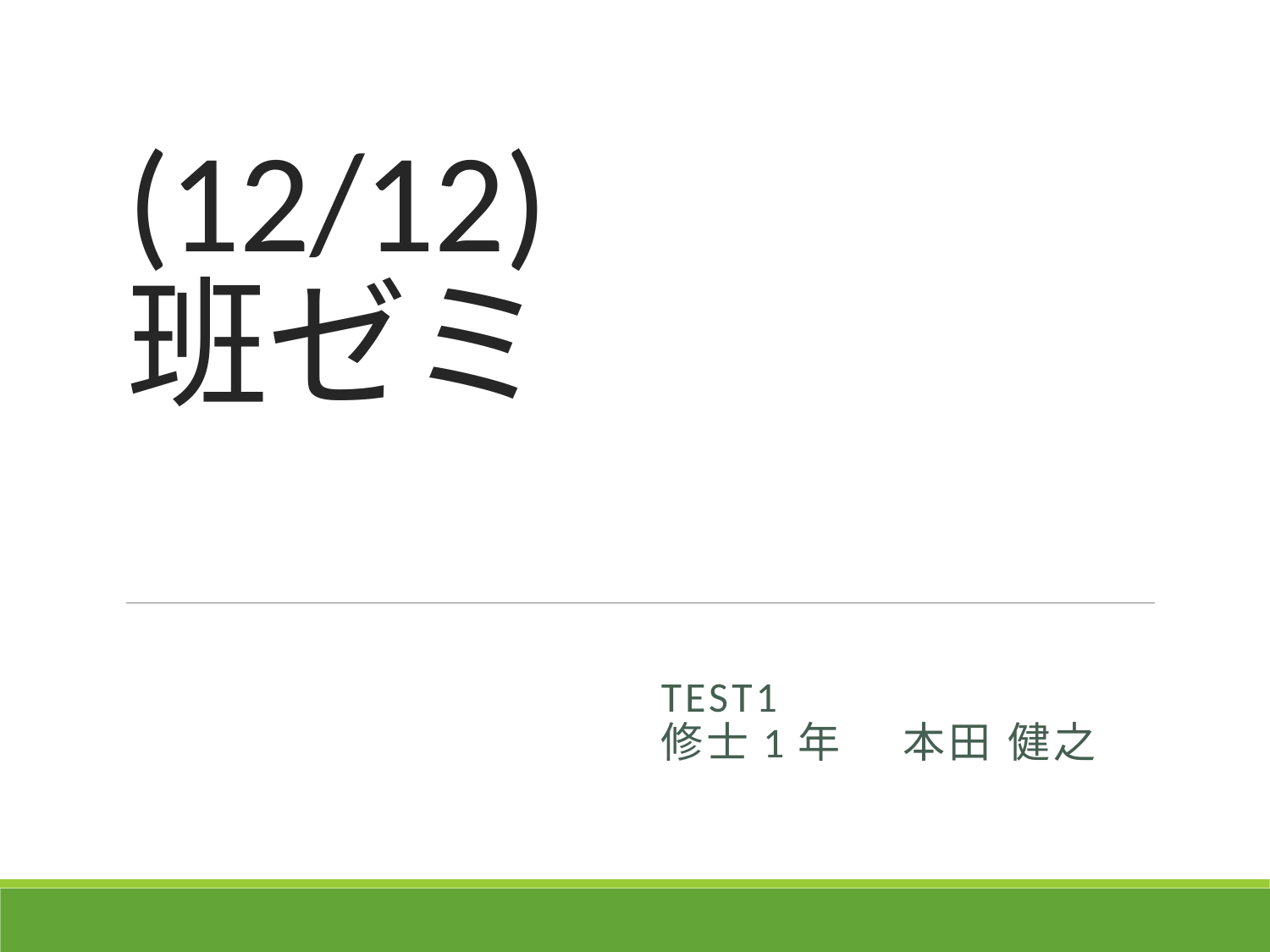

# (12/12) 班ゼミ
Test1
修士1年 　本田 健之